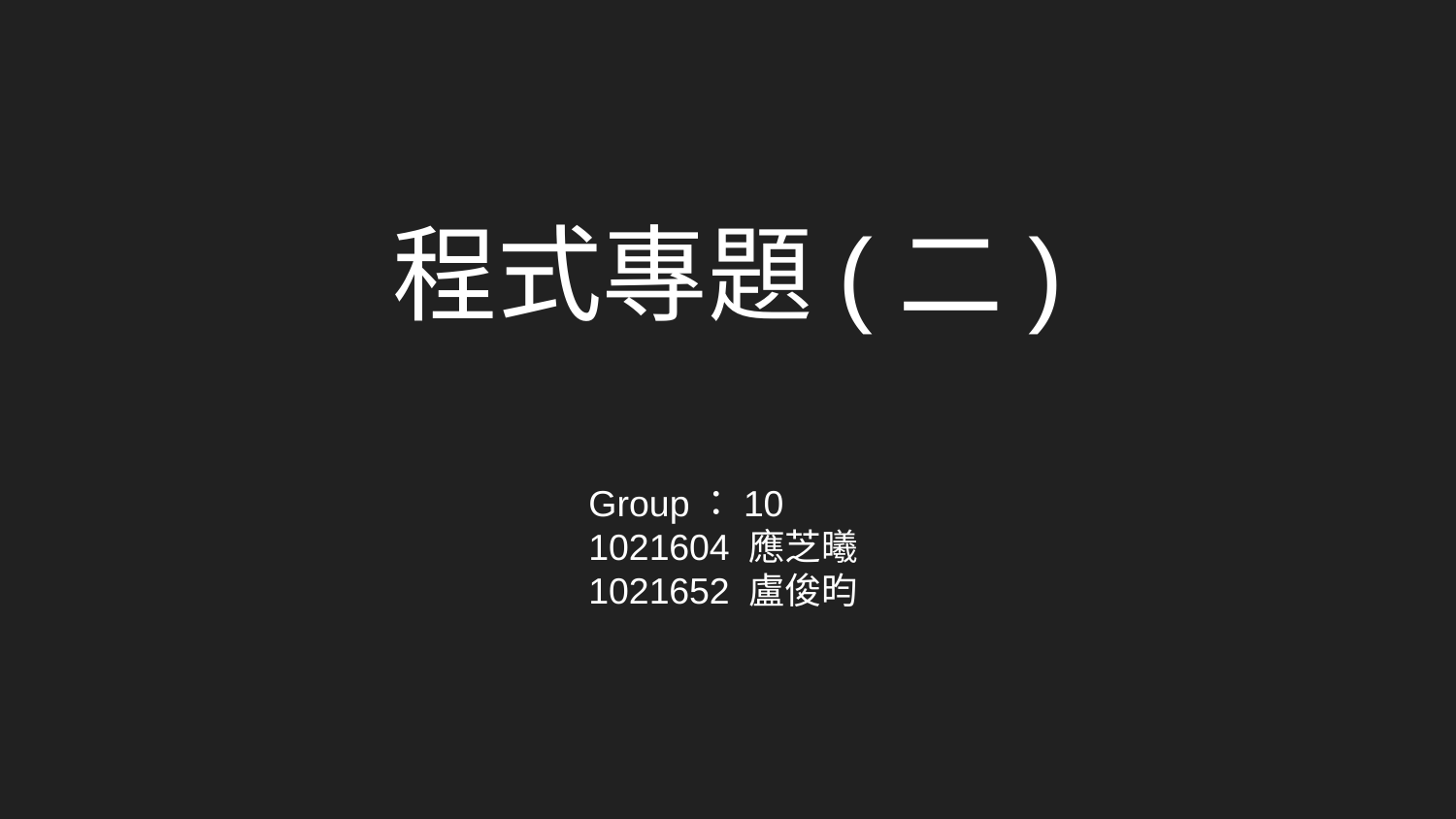

# 程式專題(二)
Group：10
1021604 應芝曦
1021652 盧俊昀